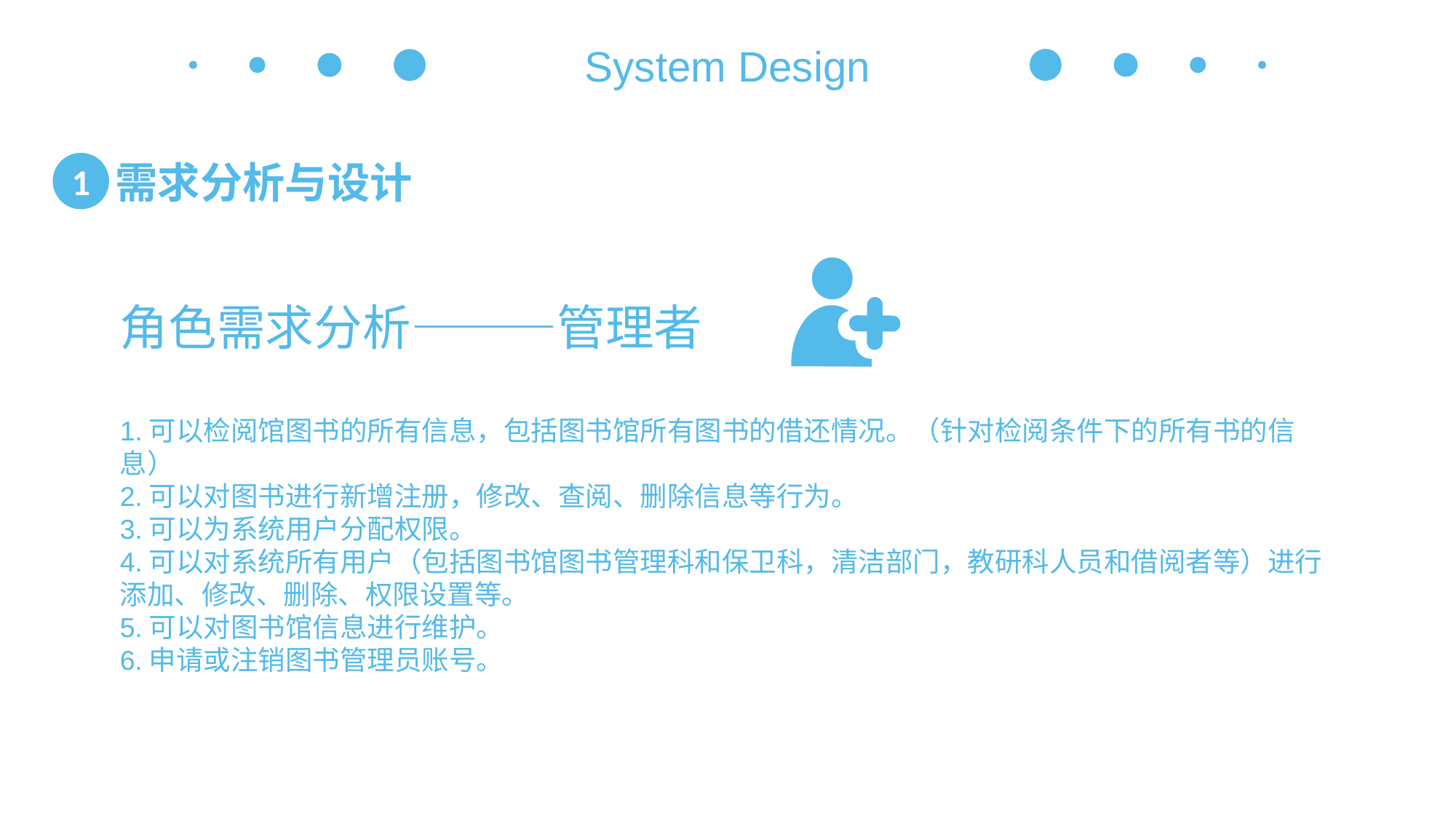

System Design

     需求分析与设计
1
角色需求分析———管理者

1.可以检阅馆图书的所有信息，包括图书馆所有图书的借还情况。（针对检阅条件下的所有书的信息）
2.可以对图书进行新增注册，修改、查阅、删除信息等行为。
3.可以为系统用户分配权限。
4.可以对系统所有用户（包括图书馆图书管理科和保卫科，清洁部门，教研科人员和借阅者等）进行添加、修改、删除、权限设置等。
5.可以对图书馆信息进行维护。
6.申请或注销图书管理员账号。